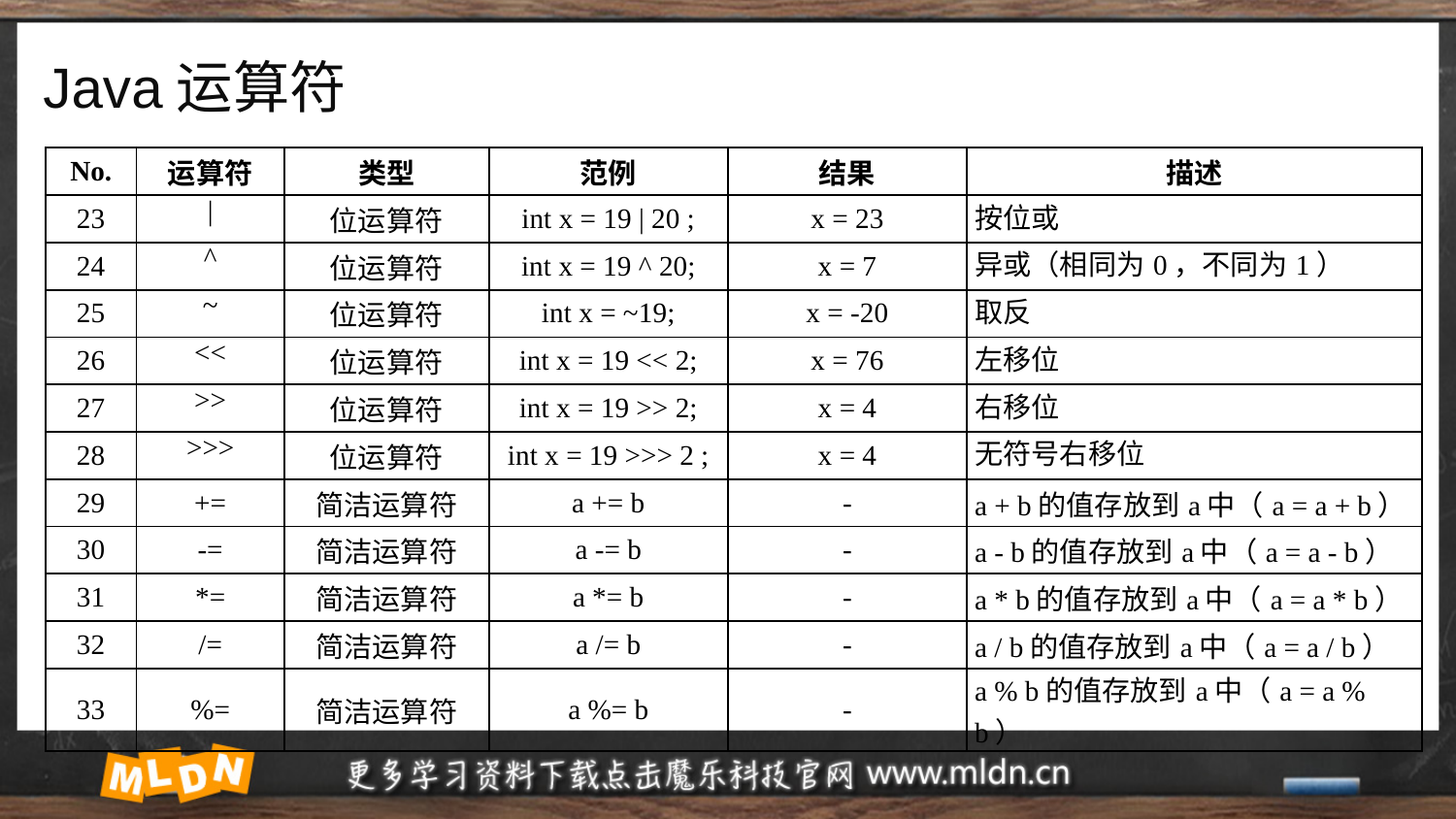

# Java运算符
| No. | 运算符 | 类型 | 范例 | 结果 | 描述 |
| --- | --- | --- | --- | --- | --- |
| 23 | | | 位运算符 | int x = 19 | 20 ; | x = 23 | 按位或 |
| 24 | ^ | 位运算符 | int x = 19 ^ 20; | x = 7 | 异或（相同为0，不同为1） |
| 25 | ~ | 位运算符 | int x = ~19; | x = -20 | 取反 |
| 26 | << | 位运算符 | int x = 19 << 2; | x = 76 | 左移位 |
| 27 | >> | 位运算符 | int x = 19 >> 2; | x = 4 | 右移位 |
| 28 | >>> | 位运算符 | int x = 19 >>> 2 ; | x = 4 | 无符号右移位 |
| 29 | += | 简洁运算符 | a += b | - | a + b的值存放到a中（a = a + b） |
| 30 | -= | 简洁运算符 | a -= b | - | a - b的值存放到a中（a = a - b） |
| 31 | \*= | 简洁运算符 | a \*= b | - | a \* b的值存放到a中（a = a \* b） |
| 32 | /= | 简洁运算符 | a /= b | - | a / b的值存放到a中（a = a / b） |
| 33 | %= | 简洁运算符 | a %= b | - | a % b的值存放到a中（a = a % b） |